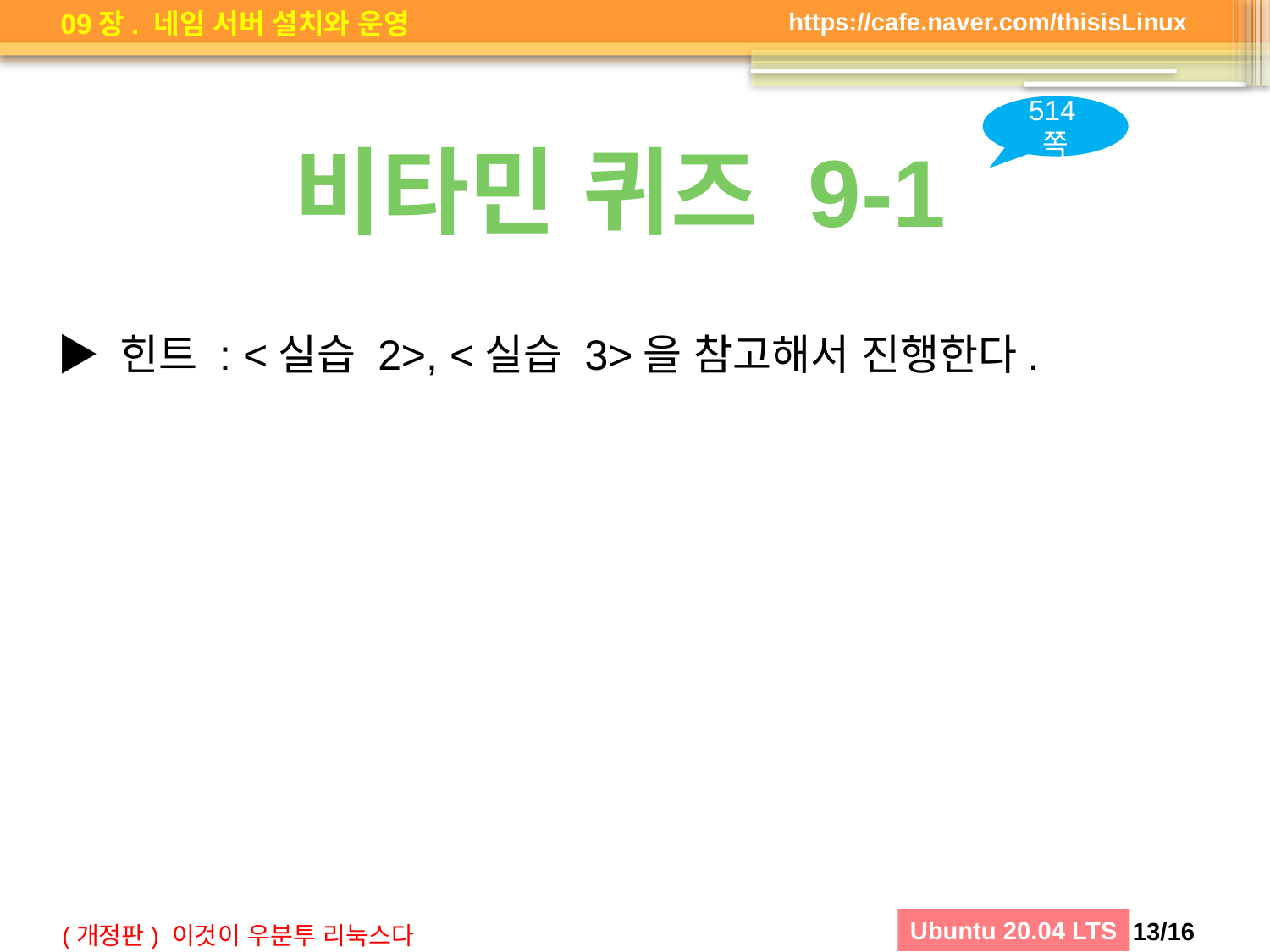

514쪽
비타민 퀴즈 9-1
▶ 힌트 : <실습 2>, <실습 3>을 참고해서 진행한다.